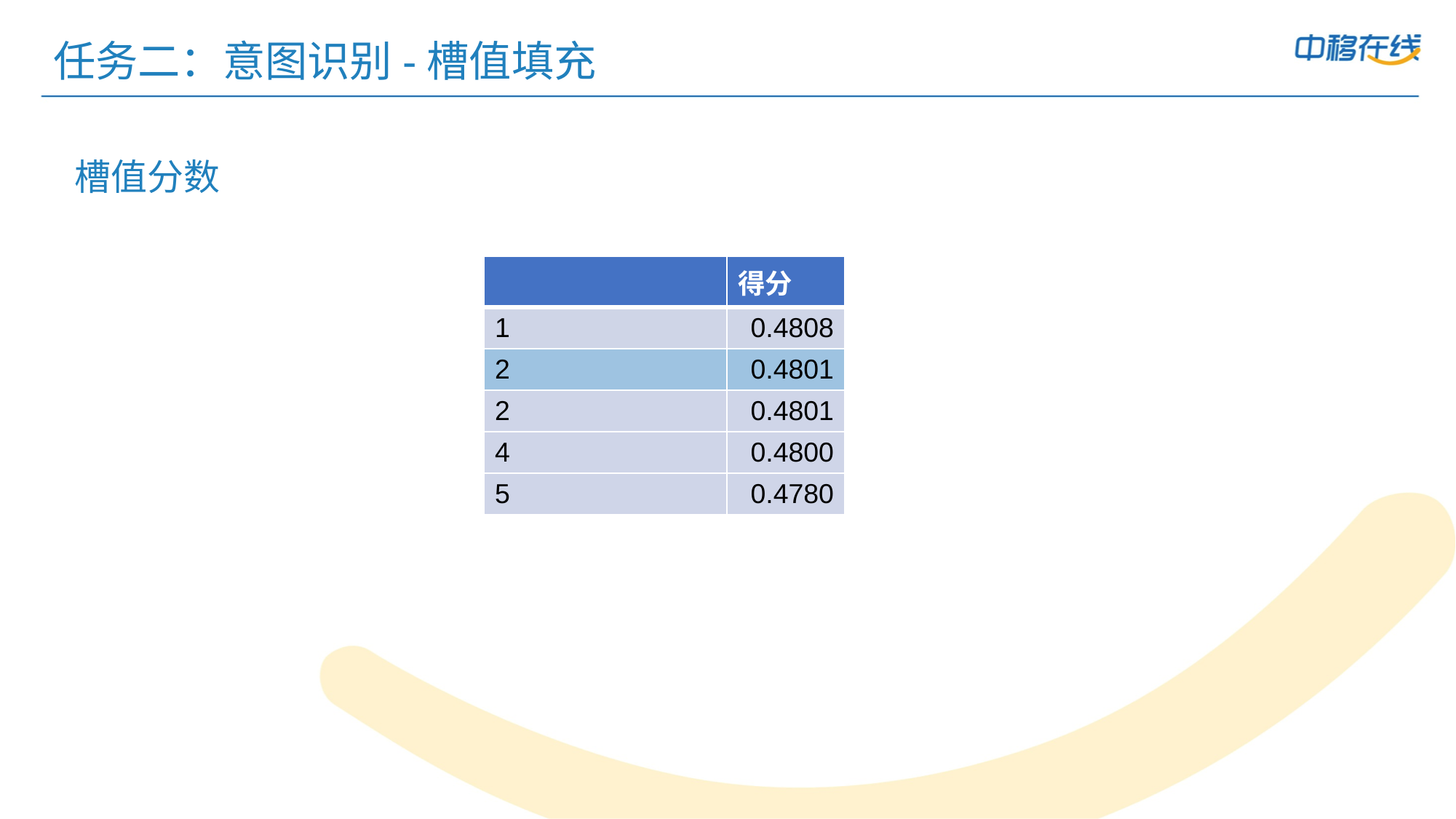

# 任务二：意图识别-槽值填充
槽值分数
|  | 得分 |
| --- | --- |
| 1 | 0.4808 |
| 2 | 0.4801 |
| 2 | 0.4801 |
| 4 | 0.4800 |
| 5 | 0.4780 |